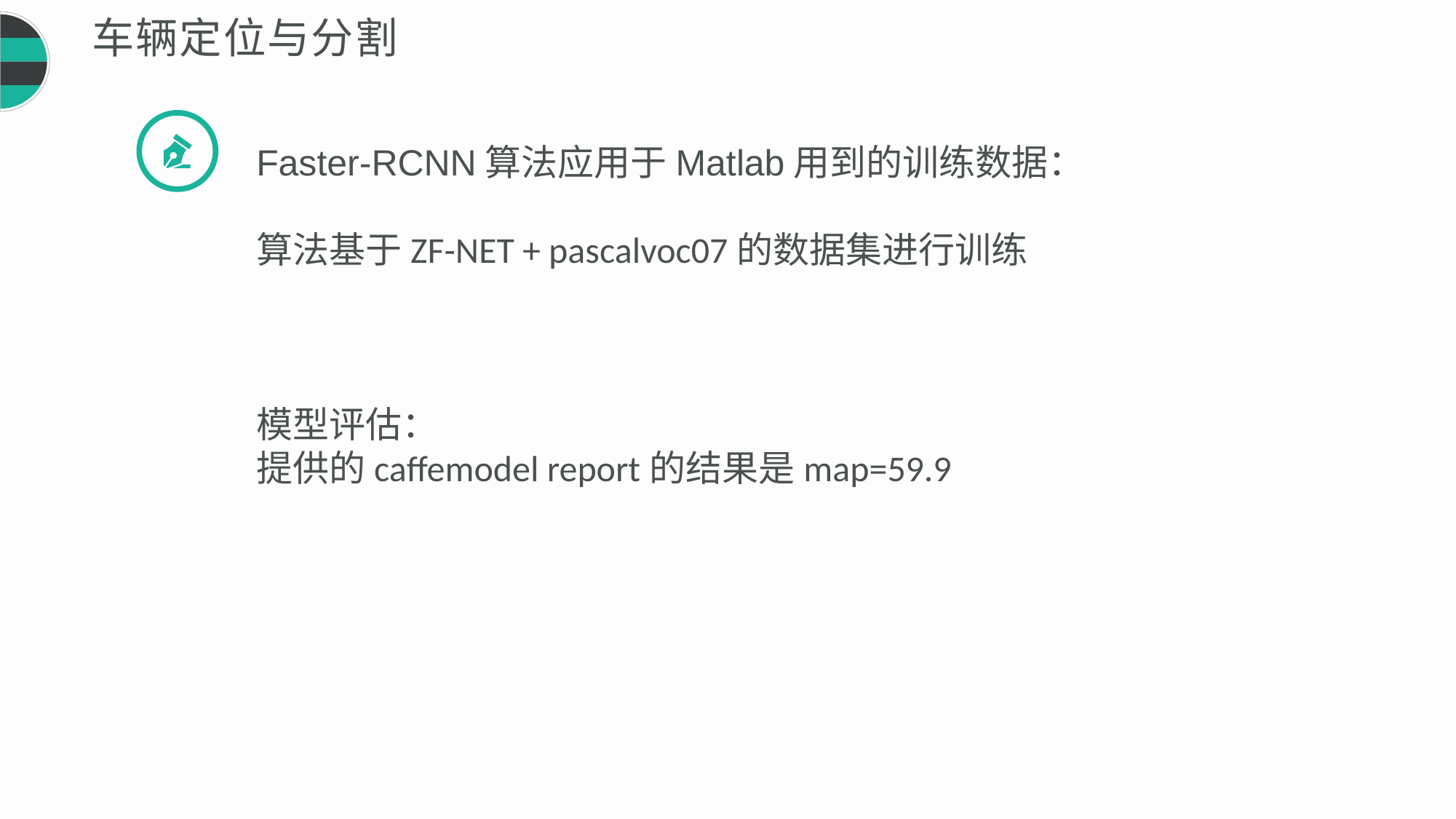

车辆定位与分割

Faster-RCNN算法应用于Matlab用到的训练数据：

算法基于ZF-NET + pascalvoc07的数据集进行训练

模型评估：
提供的caffemodel report的结果是map=59.9